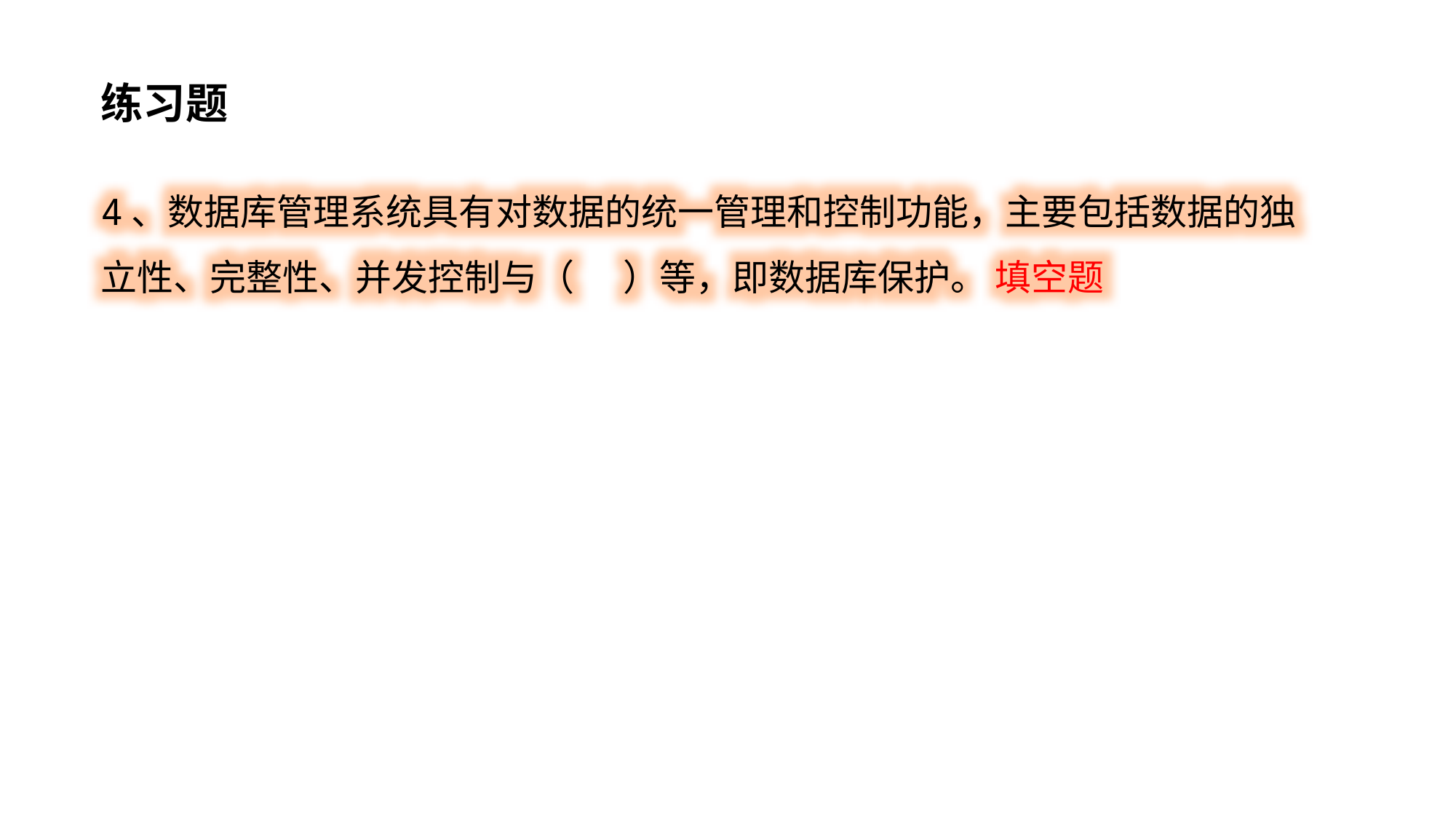

练习题
4、数据库管理系统具有对数据的统一管理和控制功能，主要包括数据的独立性、完整性、并发控制与（      ）等，即数据库保护。 填空题